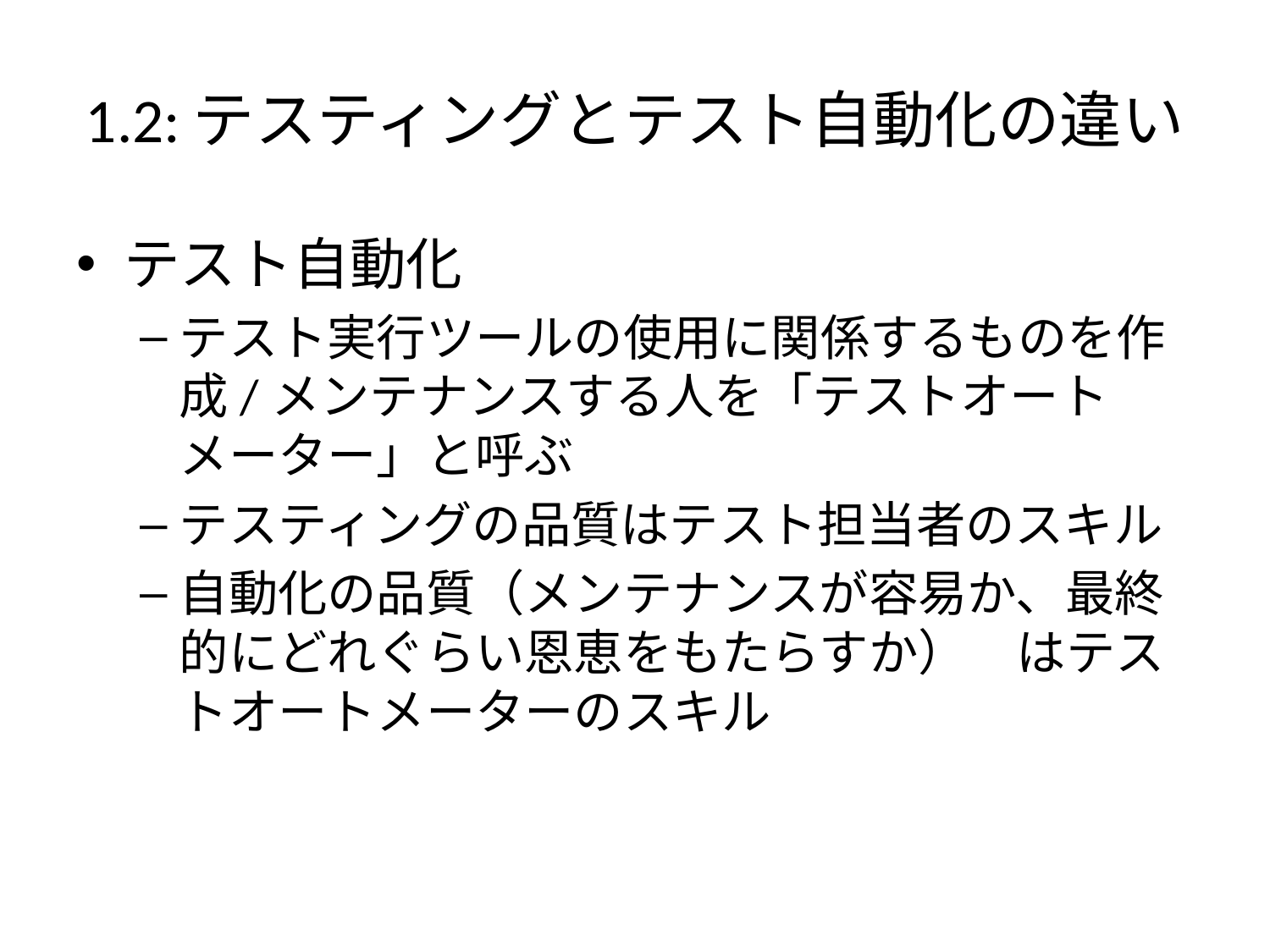

# 1.2:テスティングとテスト自動化の違い
テスト自動化
テスト実行ツールの使用に関係するものを作成/メンテナンスする人を「テストオートメーター」と呼ぶ
テスティングの品質はテスト担当者のスキル
自動化の品質（メンテナンスが容易か、最終的にどれぐらい恩恵をもたらすか）　はテストオートメーターのスキル